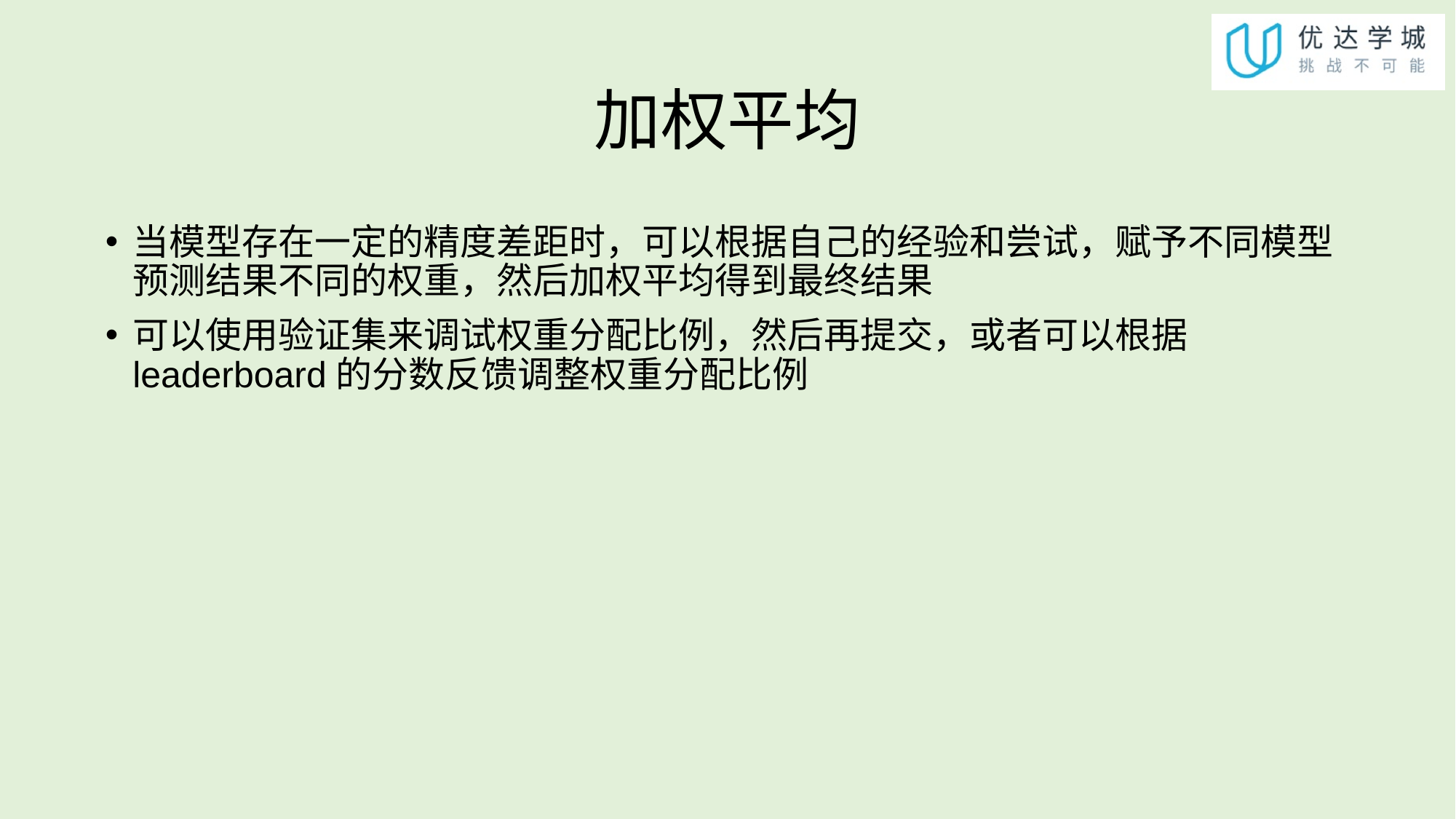

# 加权平均
当模型存在一定的精度差距时，可以根据自己的经验和尝试，赋予不同模型预测结果不同的权重，然后加权平均得到最终结果
可以使用验证集来调试权重分配比例，然后再提交，或者可以根据leaderboard的分数反馈调整权重分配比例